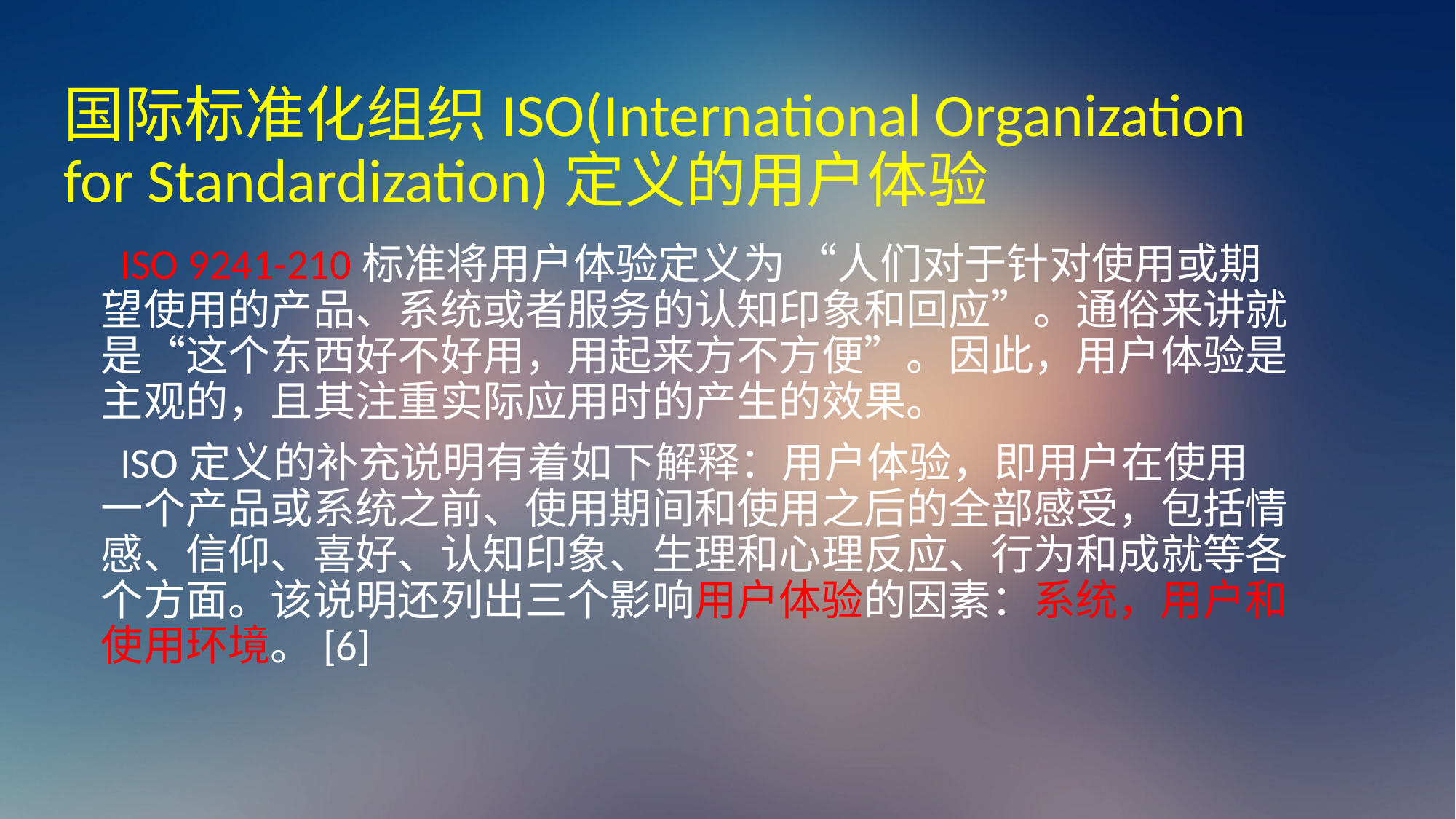

# 国际标准化组织ISO(International Organization for Standardization)定义的用户体验
  ISO 9241-210标准将用户体验定义为 “人们对于针对使用或期望使用的产品、系统或者服务的认知印象和回应”。通俗来讲就是“这个东西好不好用，用起来方不方便”。因此，用户体验是主观的，且其注重实际应用时的产生的效果。
  ISO定义的补充说明有着如下解释：用户体验，即用户在使用一个产品或系统之前、使用期间和使用之后的全部感受，包括情感、信仰、喜好、认知印象、生理和心理反应、行为和成就等各个方面。该说明还列出三个影响用户体验的因素：系统，用户和使用环境。[6]